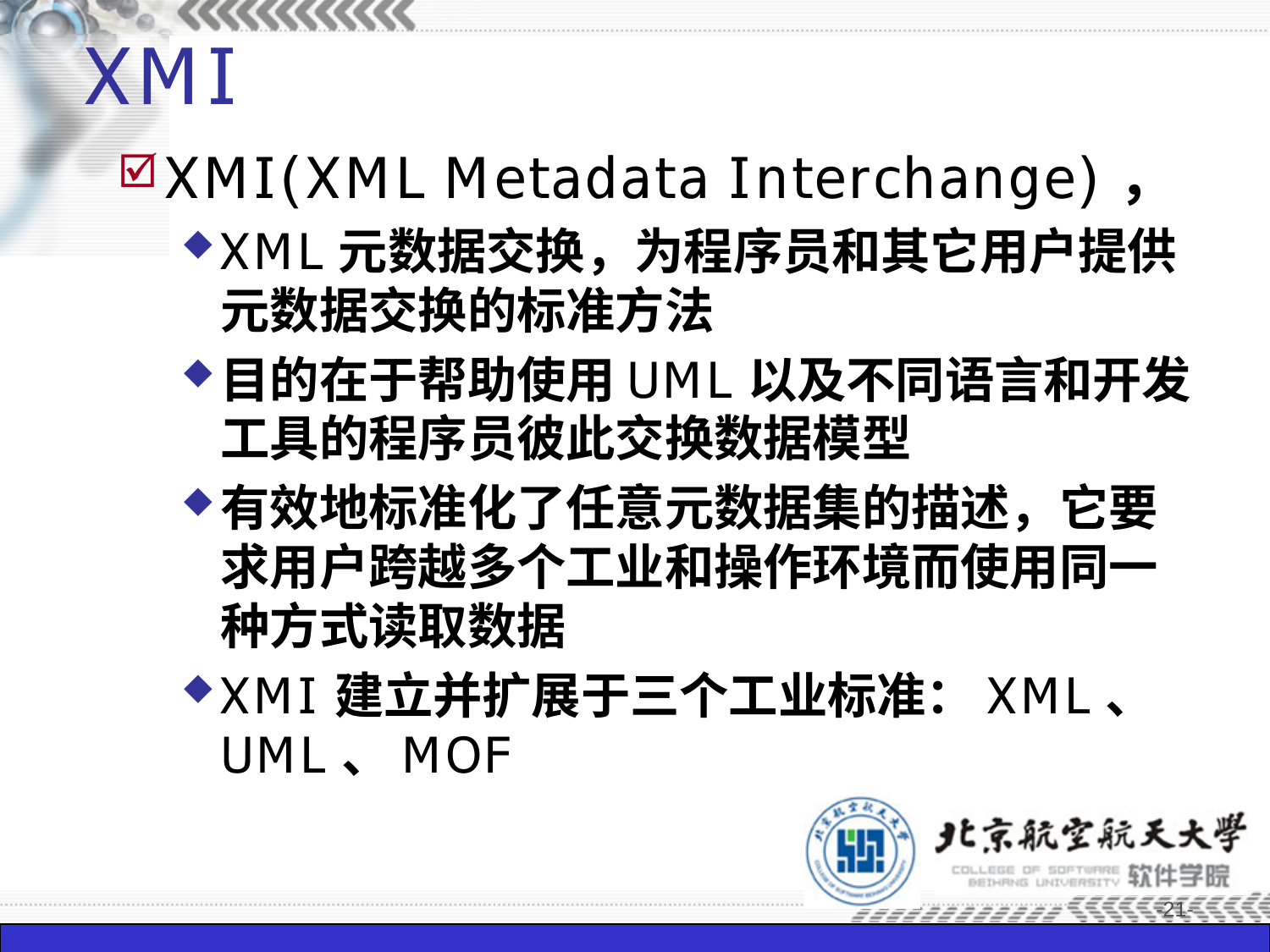

# XMI
XMI(XML Metadata Interchange)，
XML元数据交换，为程序员和其它用户提供元数据交换的标准方法
目的在于帮助使用UML以及不同语言和开发工具的程序员彼此交换数据模型
有效地标准化了任意元数据集的描述，它要求用户跨越多个工业和操作环境而使用同一种方式读取数据
XMI建立并扩展于三个工业标准：XML、UML、MOF
-21-